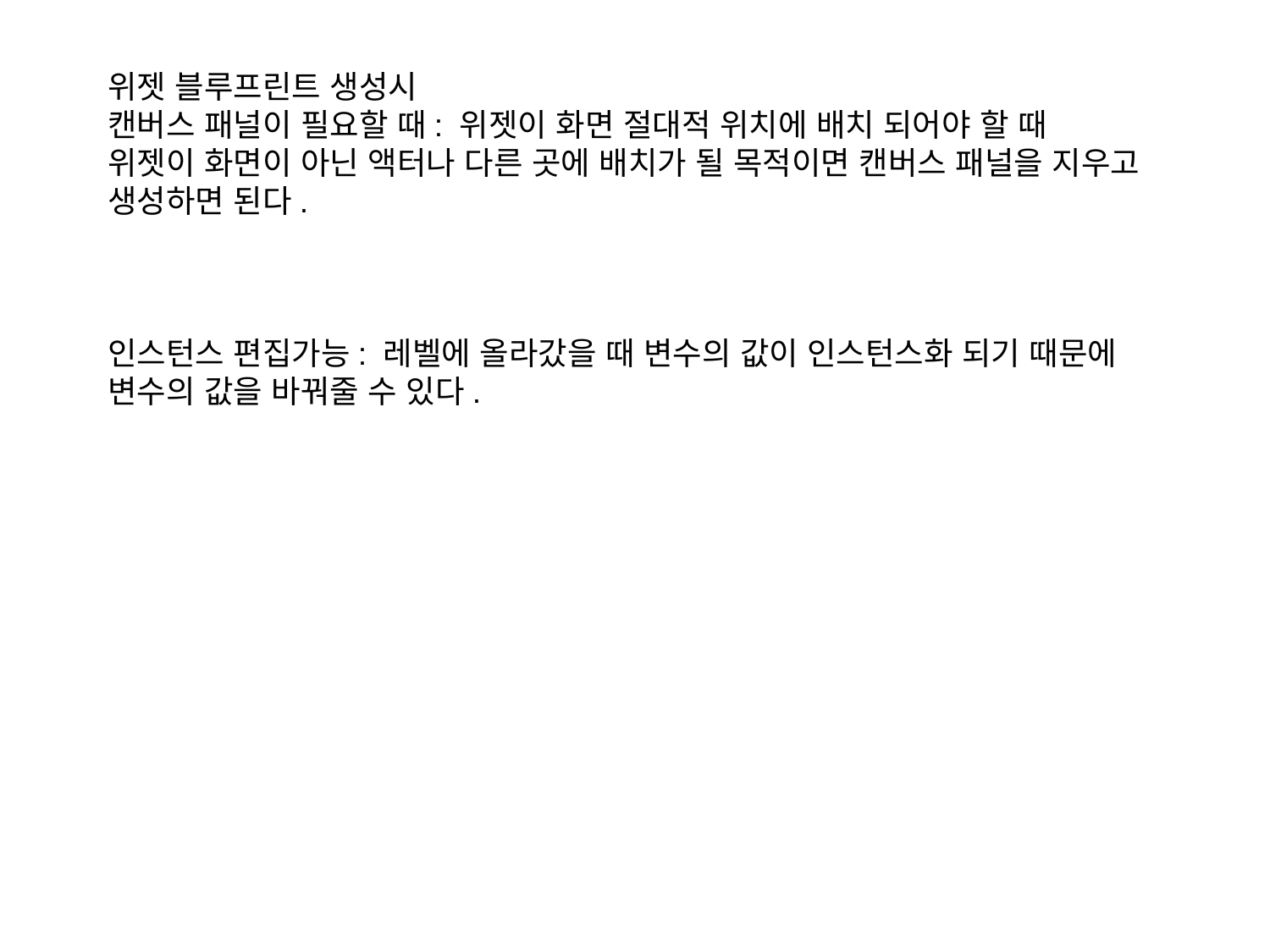

위젯 블루프린트 생성시
캔버스 패널이 필요할 때: 위젯이 화면 절대적 위치에 배치 되어야 할 때
위젯이 화면이 아닌 액터나 다른 곳에 배치가 될 목적이면 캔버스 패널을 지우고
생성하면 된다.

인스턴스 편집가능: 레벨에 올라갔을 때 변수의 값이 인스턴스화 되기 때문에
변수의 값을 바꿔줄 수 있다.